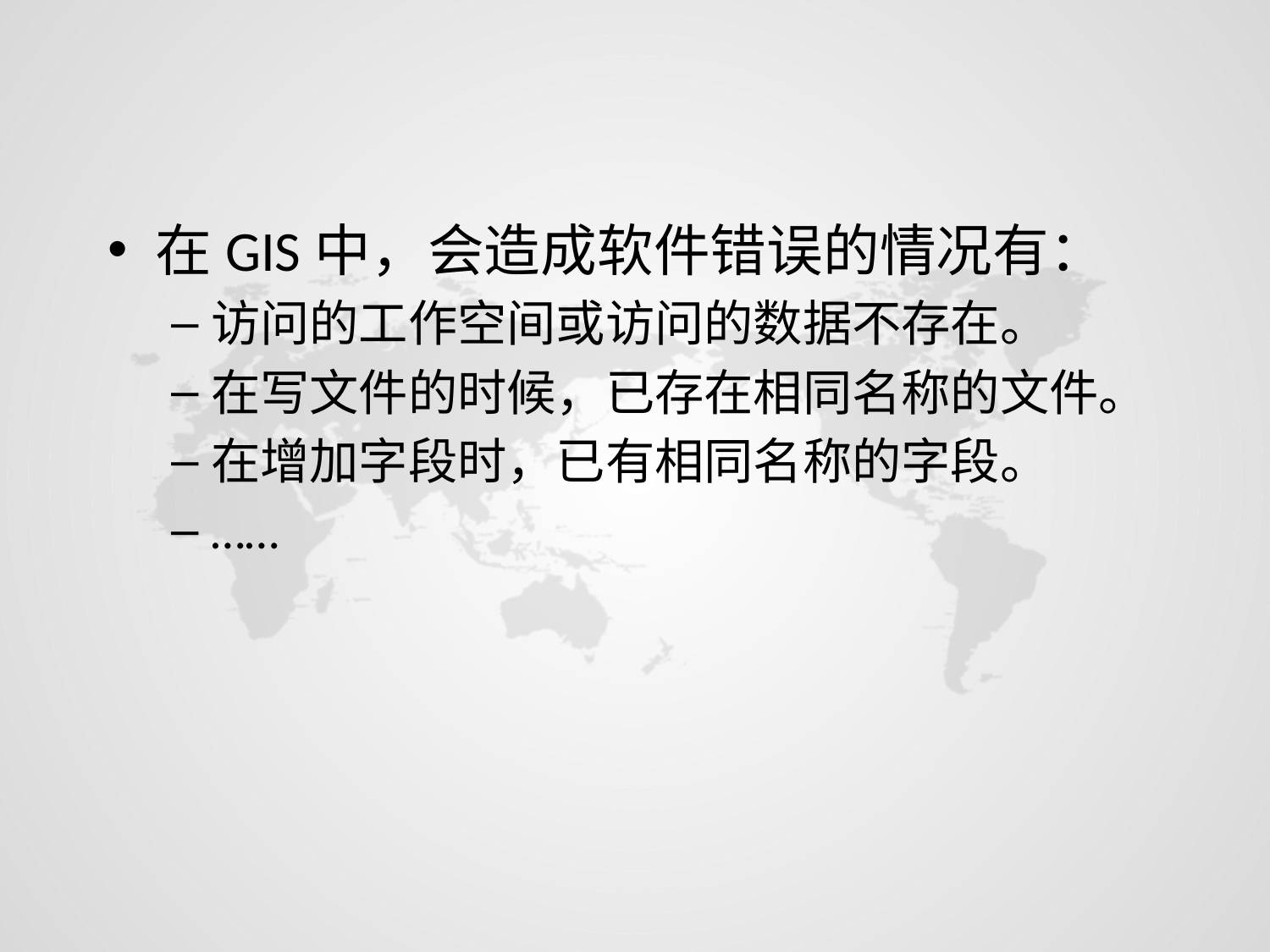

在GIS中，会造成软件错误的情况有：
访问的工作空间或访问的数据不存在。
在写文件的时候，已存在相同名称的文件。
在增加字段时，已有相同名称的字段。
……